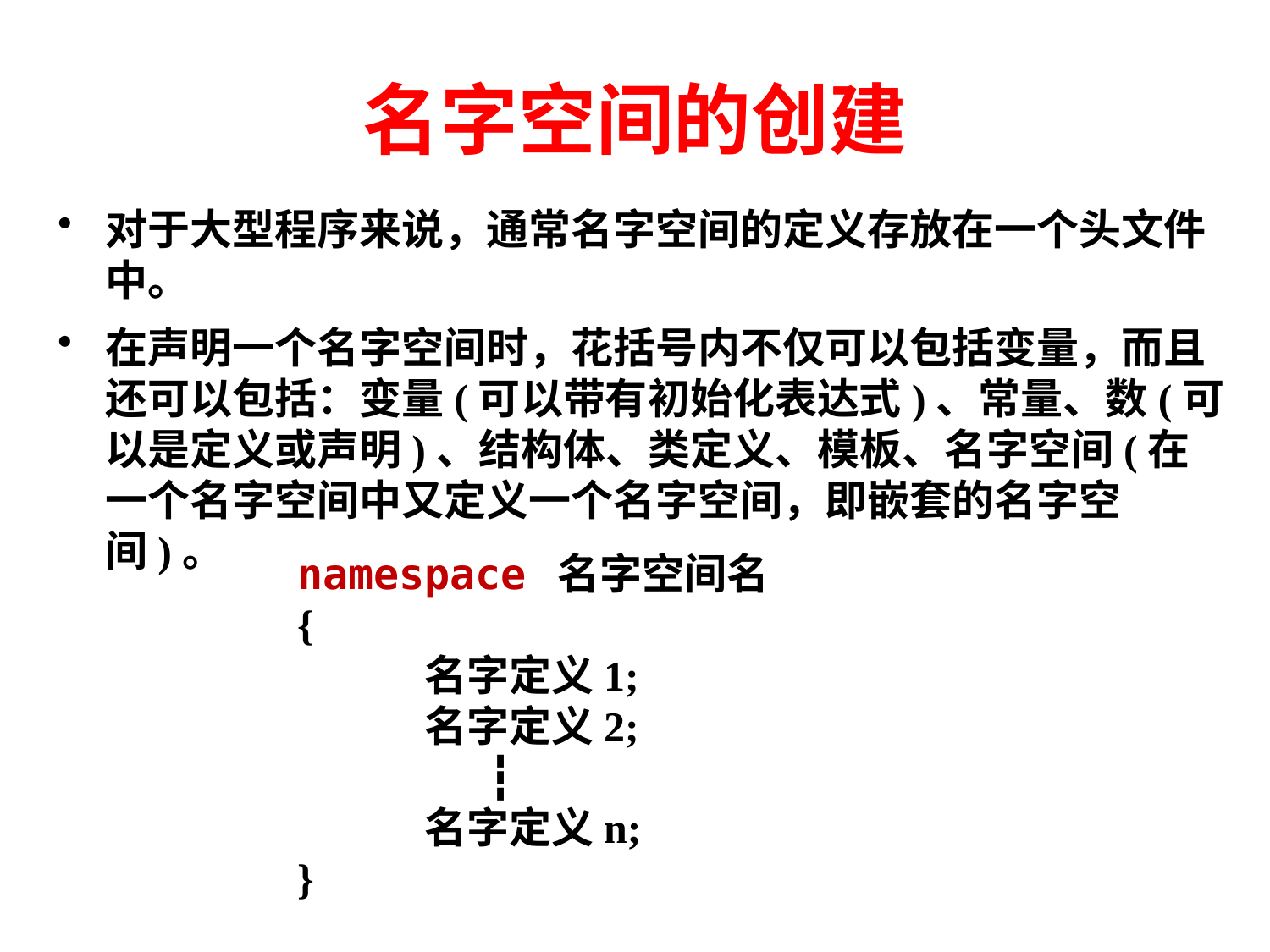

# 名字空间的创建
对于大型程序来说，通常名字空间的定义存放在一个头文件中。
在声明一个名字空间时，花括号内不仅可以包括变量，而且还可以包括：变量(可以带有初始化表达式)、常量、数(可以是定义或声明)、结构体、类定义、模板、名字空间(在一个名字空间中又定义一个名字空间，即嵌套的名字空间)。
namespace  名字空间名
{
	名字定义1;
	名字定义2;
	      ┇
	名字定义n;
}